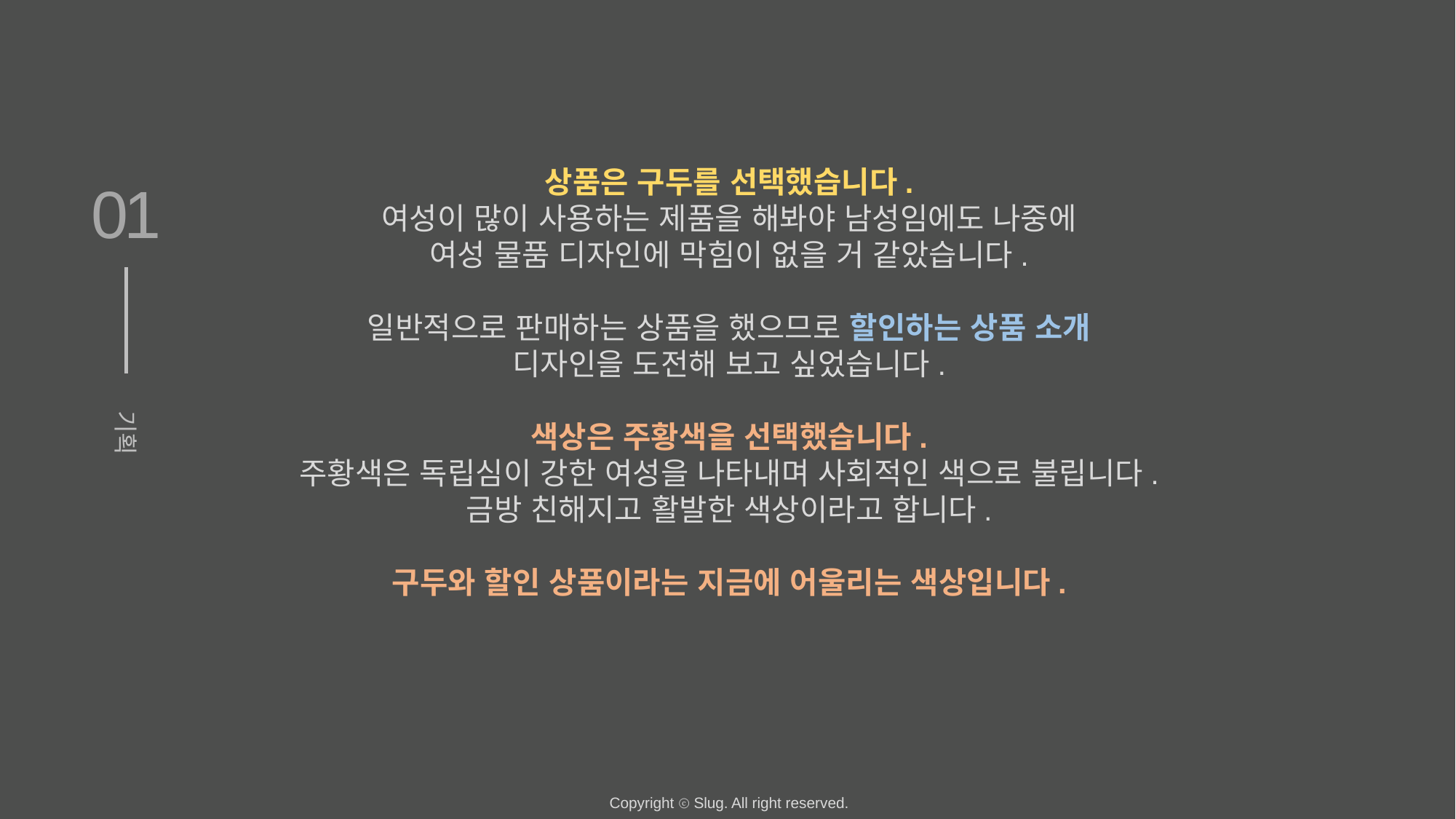

상품은 구두를 선택했습니다.
여성이 많이 사용하는 제품을 해봐야 남성임에도 나중에
여성 물품 디자인에 막힘이 없을 거 같았습니다.

일반적으로 판매하는 상품을 했으므로 할인하는 상품 소개
디자인을 도전해 보고 싶었습니다.

색상은 주황색을 선택했습니다.
주황색은 독립심이 강한 여성을 나타내며 사회적인 색으로 불립니다.
금방 친해지고 활발한 색상이라고 합니다.

구두와 할인 상품이라는 지금에 어울리는 색상입니다.

01
기획
Copyright ⓒ Slug. All right reserved.